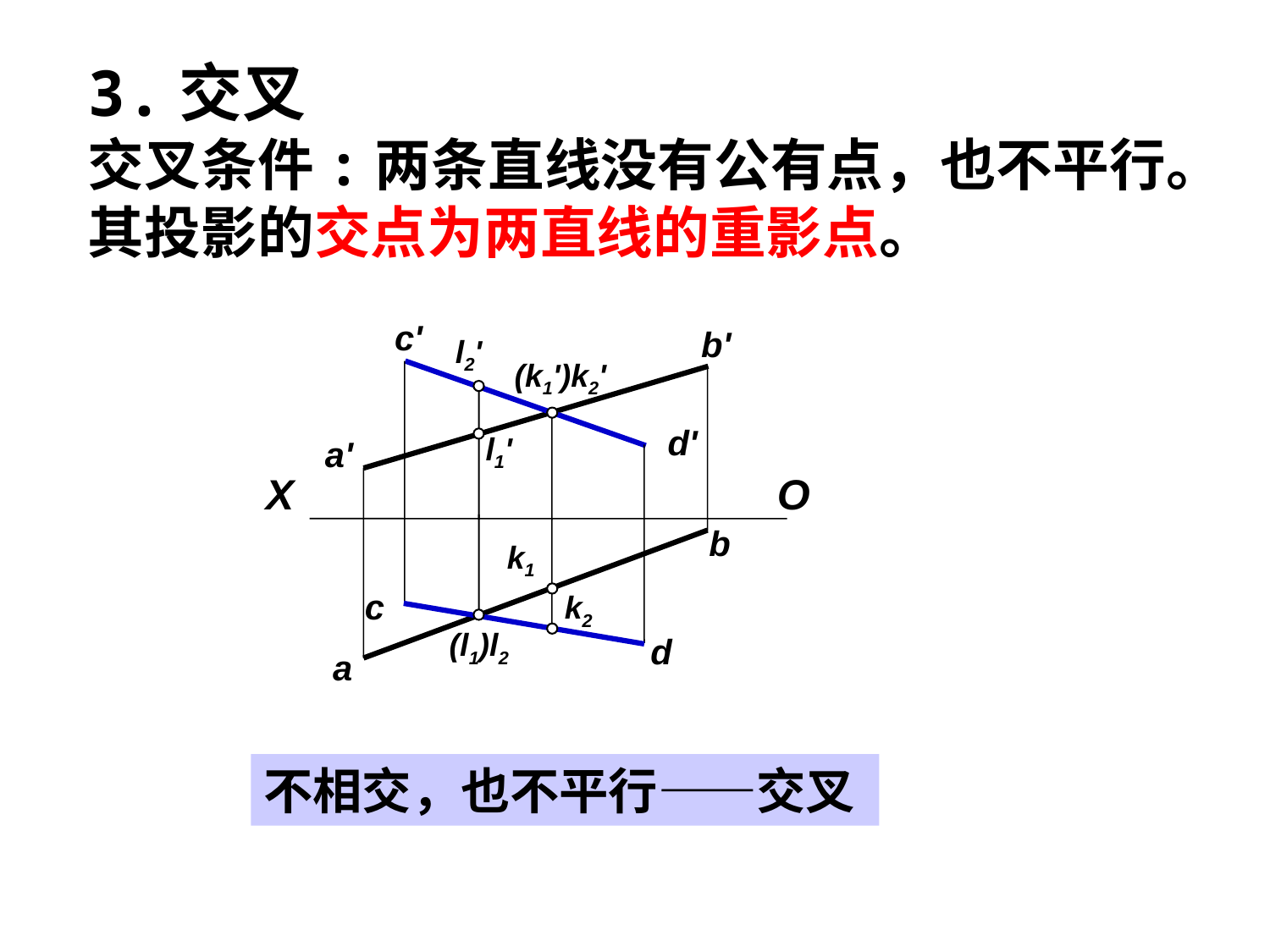

3.交叉
交叉条件:两条直线没有公有点，也不平行。
其投影的交点为两直线的重影点。
c'
b'

d'
a'

b

c

d
a
l2'
(k1')k2'
k'

l1'

O
X

k1

k2

l
(l1)l2

不相交，也不平行——交叉